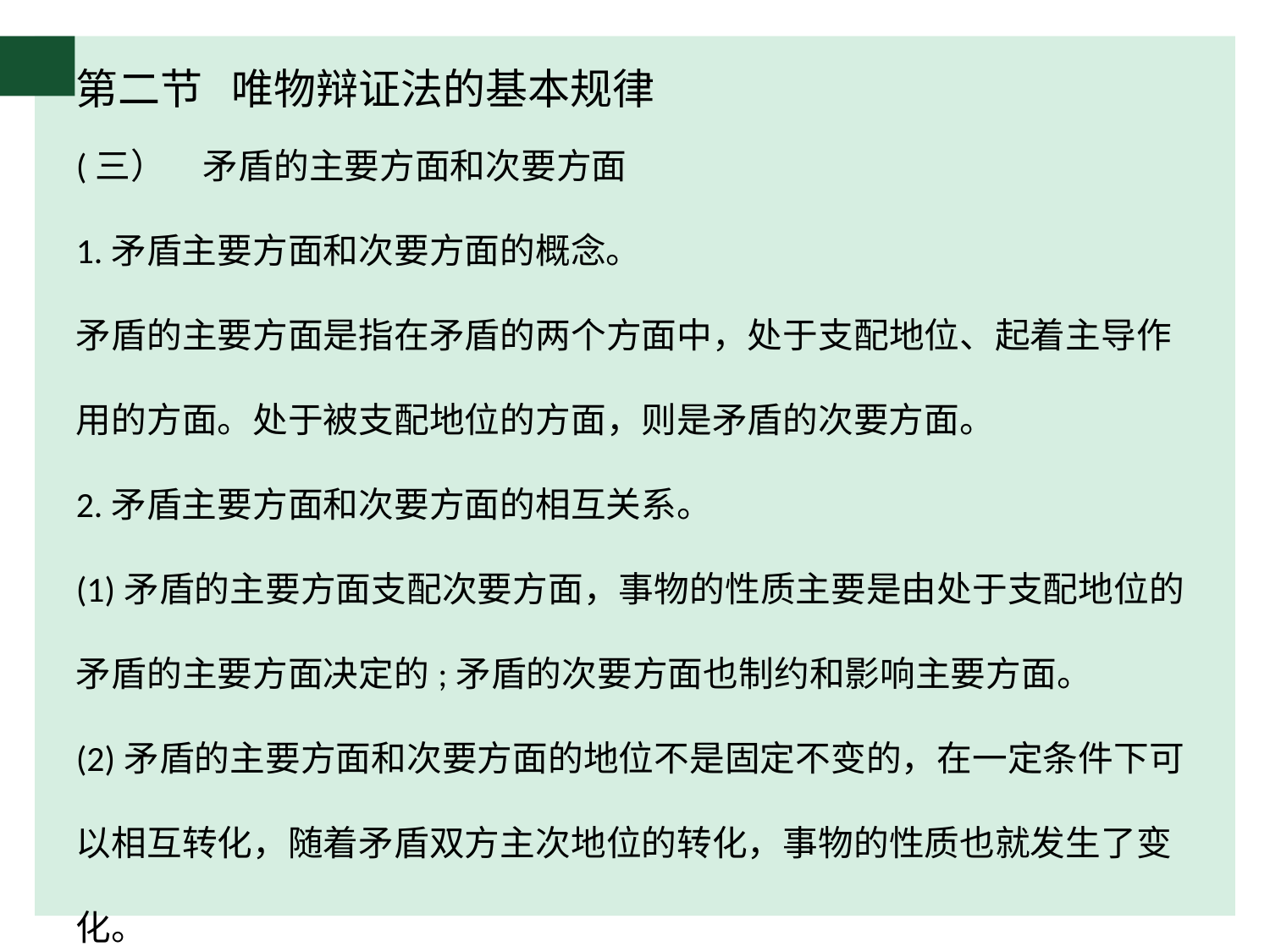

# 第二节   唯物辩证法的基本规律
(三）	矛盾的主要方面和次要方面
1.矛盾主要方面和次要方面的概念。
矛盾的主要方面是指在矛盾的两个方面中，处于支配地位、起着主导作用的方面。处于被支配地位的方面，则是矛盾的次要方面。
2.矛盾主要方面和次要方面的相互关系。
(1)矛盾的主要方面支配次要方面，事物的性质主要是由处于支配地位的矛盾的主要方面决定的;矛盾的次要方面也制约和影响主要方面。
(2)矛盾的主要方面和次要方面的地位不是固定不变的，在一定条件下可以相互转化，随着矛盾双方主次地位的转化，事物的性质也就发生了变化。